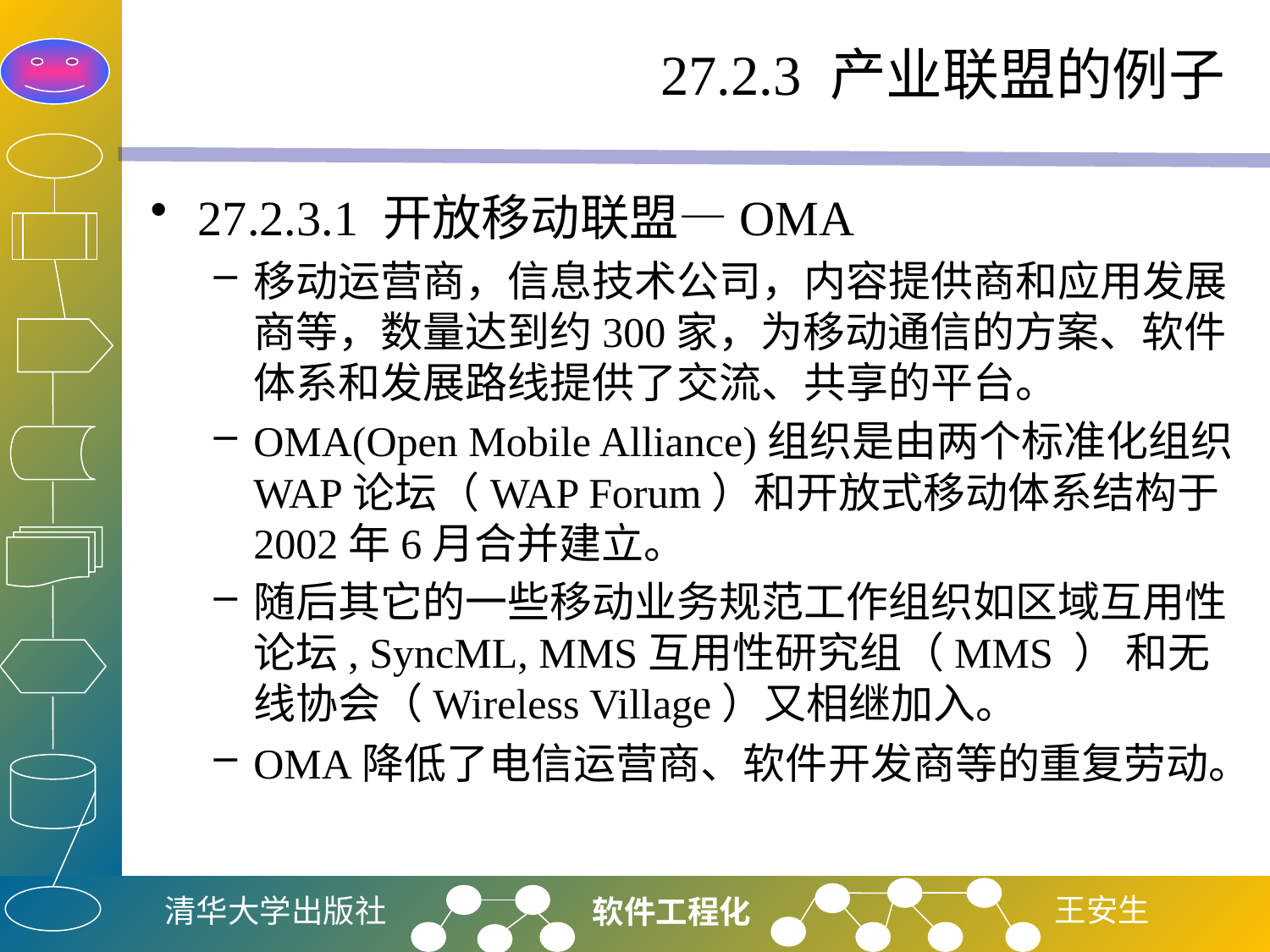

# 27.2.3 产业联盟的例子
27.2.3.1 开放移动联盟—OMA
移动运营商，信息技术公司，内容提供商和应用发展商等，数量达到约300家，为移动通信的方案、软件体系和发展路线提供了交流、共享的平台。
OMA(Open Mobile Alliance)组织是由两个标准化组织WAP论坛（WAP Forum）和开放式移动体系结构于2002年6月合并建立。
随后其它的一些移动业务规范工作组织如区域互用性论坛, SyncML, MMS互用性研究组（MMS ） 和无线协会（Wireless Village）又相继加入。
OMA降低了电信运营商、软件开发商等的重复劳动。